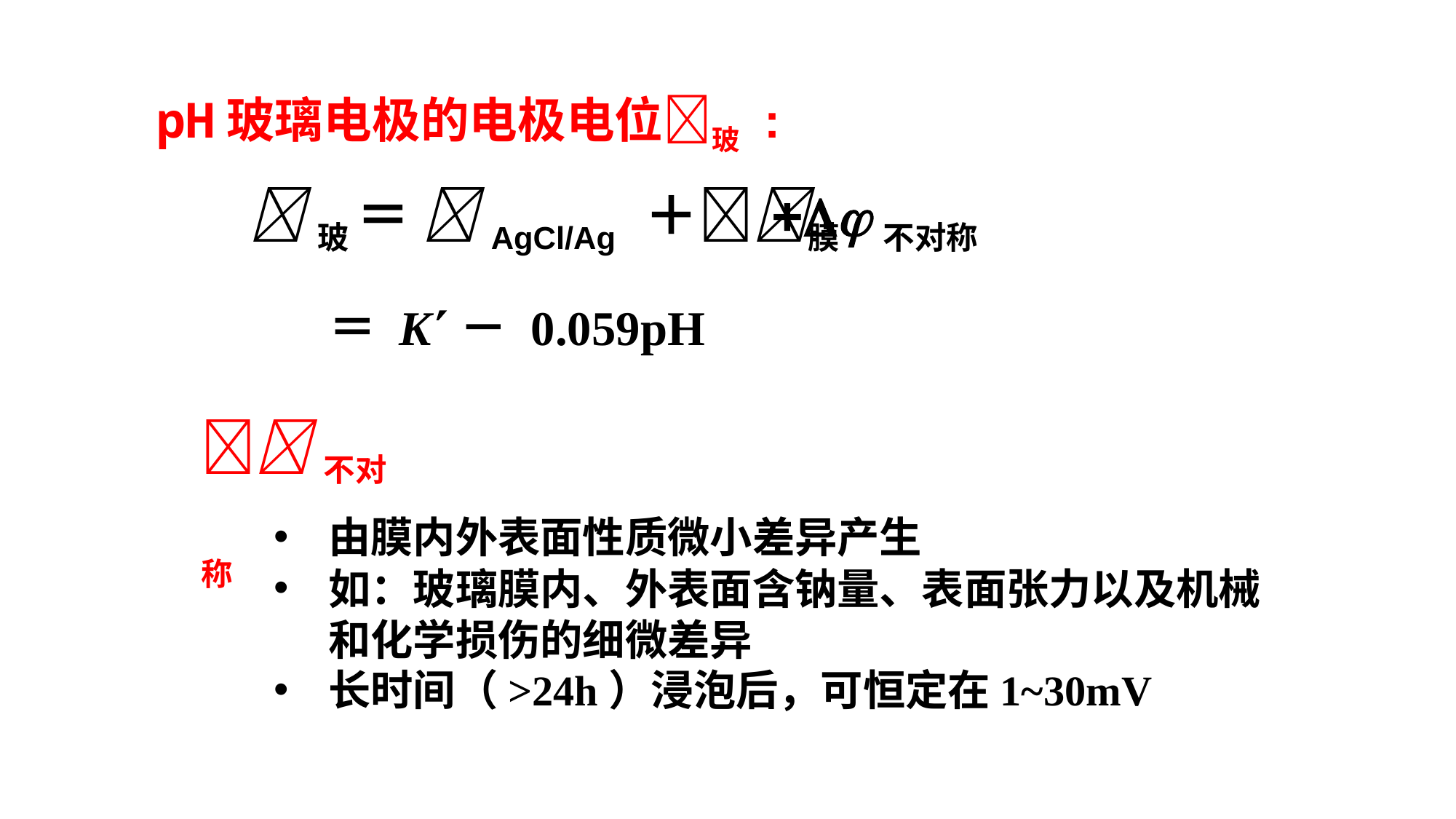

pH玻璃电极的电极电位ϕ玻  :
ϕ玻 ＝ ϕAgCl/Ag ＋Δϕ膜

+Δϕ不对称
      ＝ K′－ 0.059pH
Δϕ不对称
由膜内外表面性质微小差异产生
如：玻璃膜内、外表面含钠量、表面张力以及机械和化学损伤的细微差异
长时间（>24h）浸泡后，可恒定在1~30mV